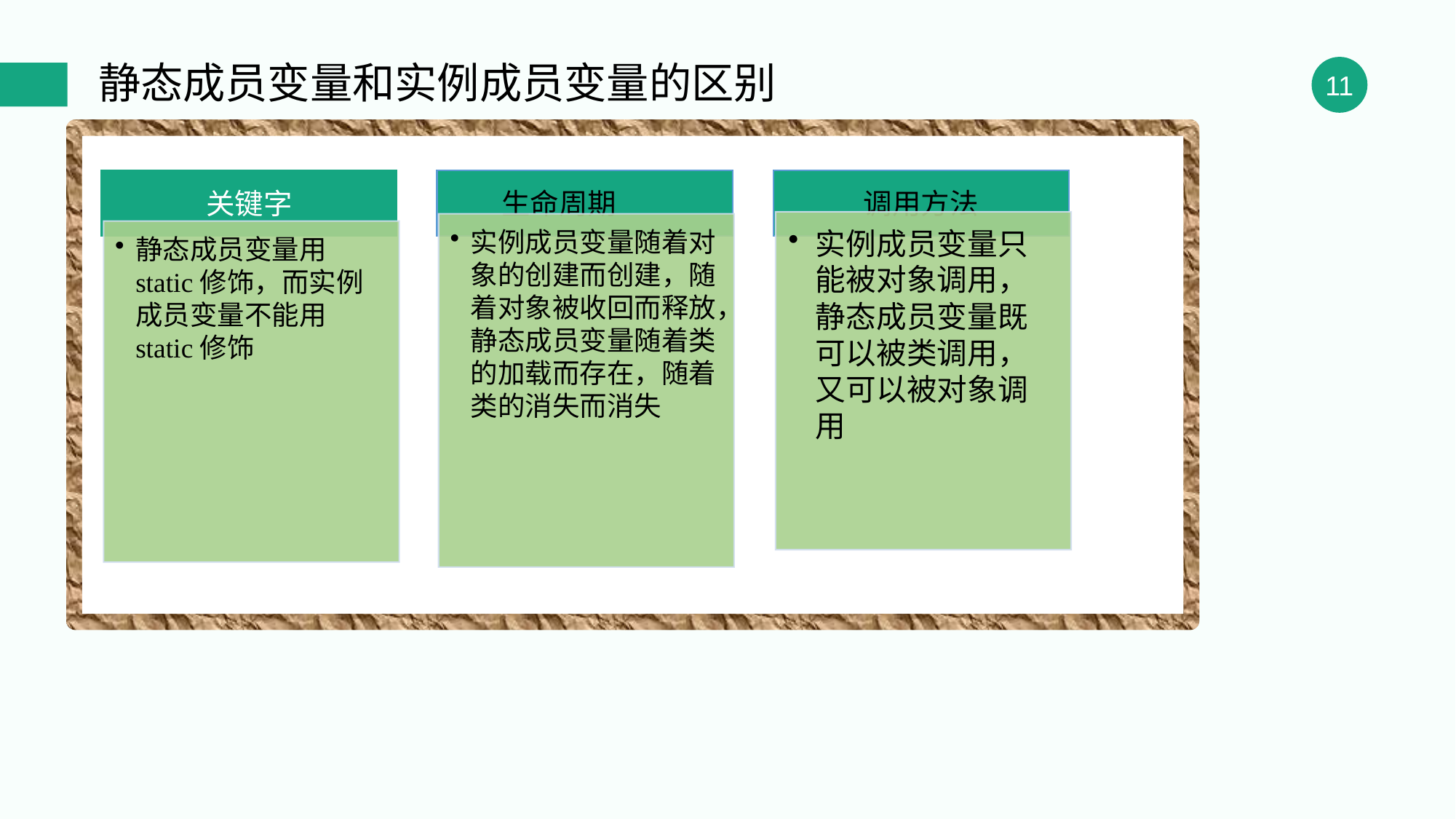

静态成员变量和实例成员变量的区别

关键字
静态成员变量用static修饰，而实例成员变量不能用static修饰
   生命周期
实例成员变量随着对象的创建而创建，随着对象被收回而释放，静态成员变量随着类的加载而存在，随着类的消失而消失
调用方法
实例成员变量只能被对象调用，静态成员变量既可以被类调用，又可以被对象调用